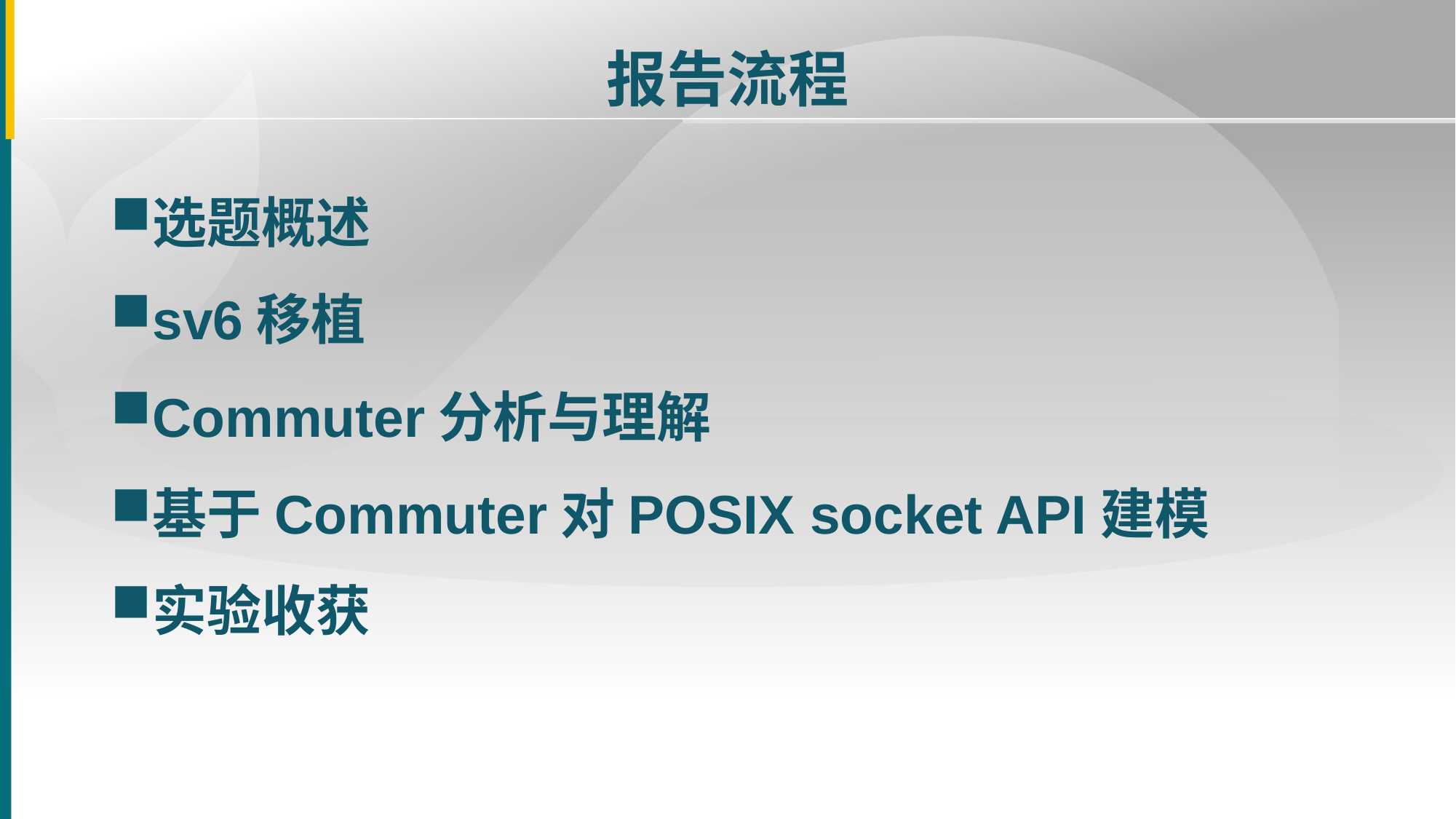

# 报告流程
选题概述
sv6移植
Commuter分析与理解
基于Commuter对POSIX socket API建模
实验收获